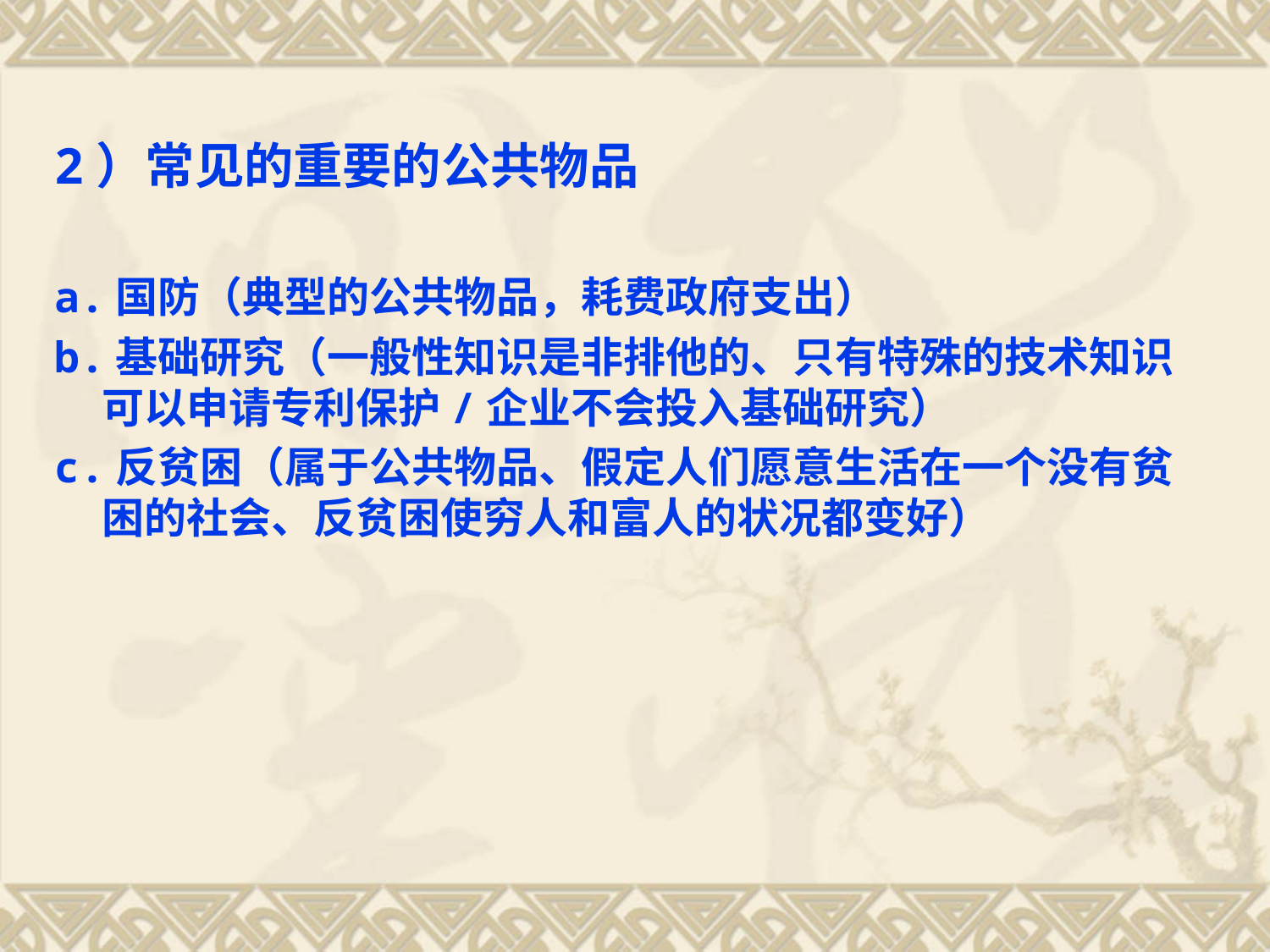

# 2）常见的重要的公共物品
a.国防（典型的公共物品，耗费政府支出）
b.基础研究（一般性知识是非排他的、只有特殊的技术知识可以申请专利保护/企业不会投入基础研究）
c.反贫困（属于公共物品、假定人们愿意生活在一个没有贫困的社会、反贫困使穷人和富人的状况都变好）